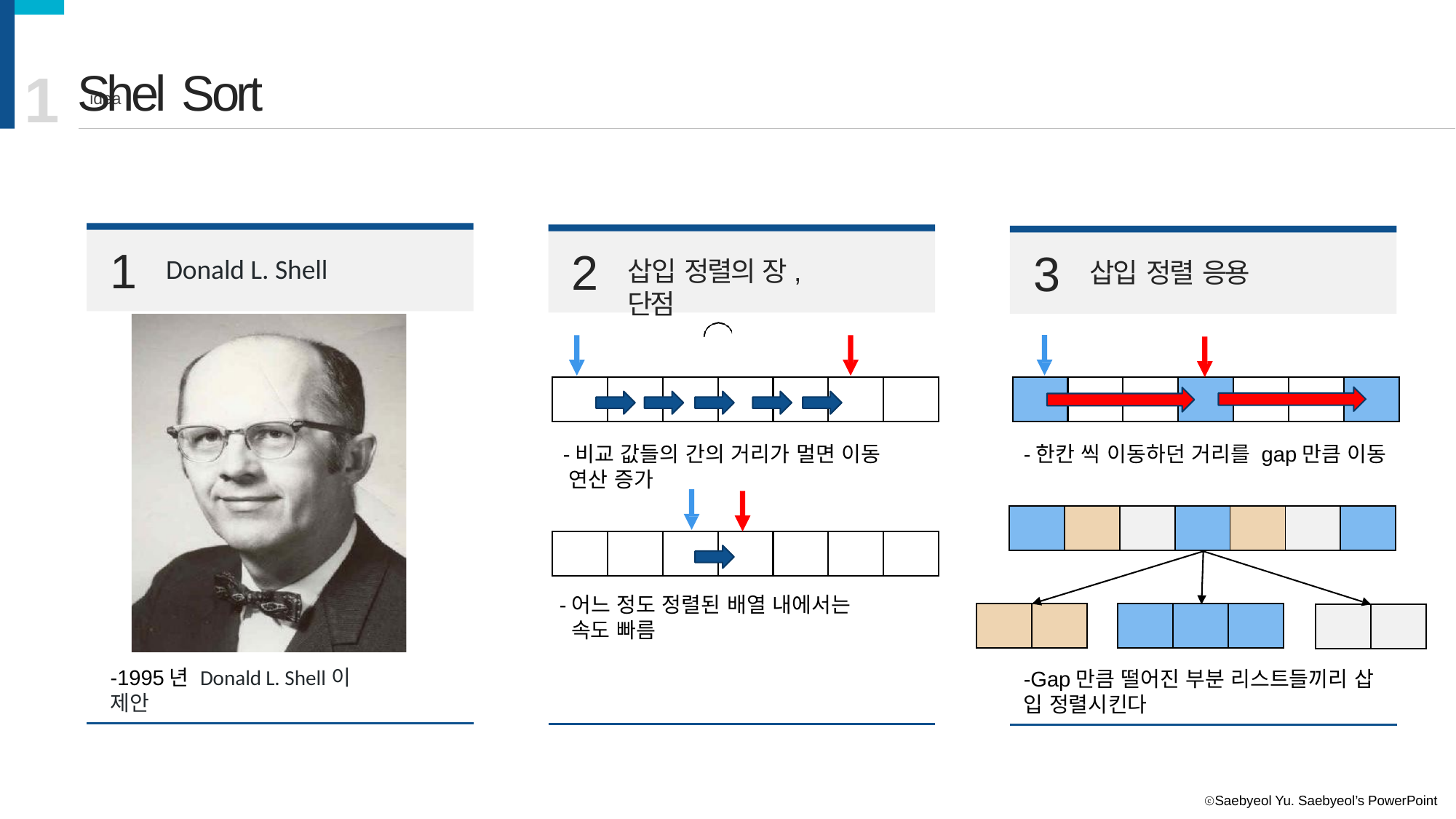

# 1 Shel Sort
idea

1
2
3
Donald L. Shell
삽입 정렬의 장,단점
삽입 정렬 응용

-비교 값들의 간의 거리가 멀면 이동
연산 증가
-한칸 씩 이동하던 거리를 gap만큼 이동

|  |  |  |  |  |  |  |
| --- | --- | --- | --- | --- | --- | --- |

-어느 정도 정렬된 배열 내에서는  속도 빠름
|  |  |  |
| --- | --- | --- |
-1995년 Donald L. Shell이 제안
-Gap만큼 떨어진 부분 리스트들끼리 삽  입 정렬시킨다

ⓒSaebyeol Yu. Saebyeol’s PowerPoint